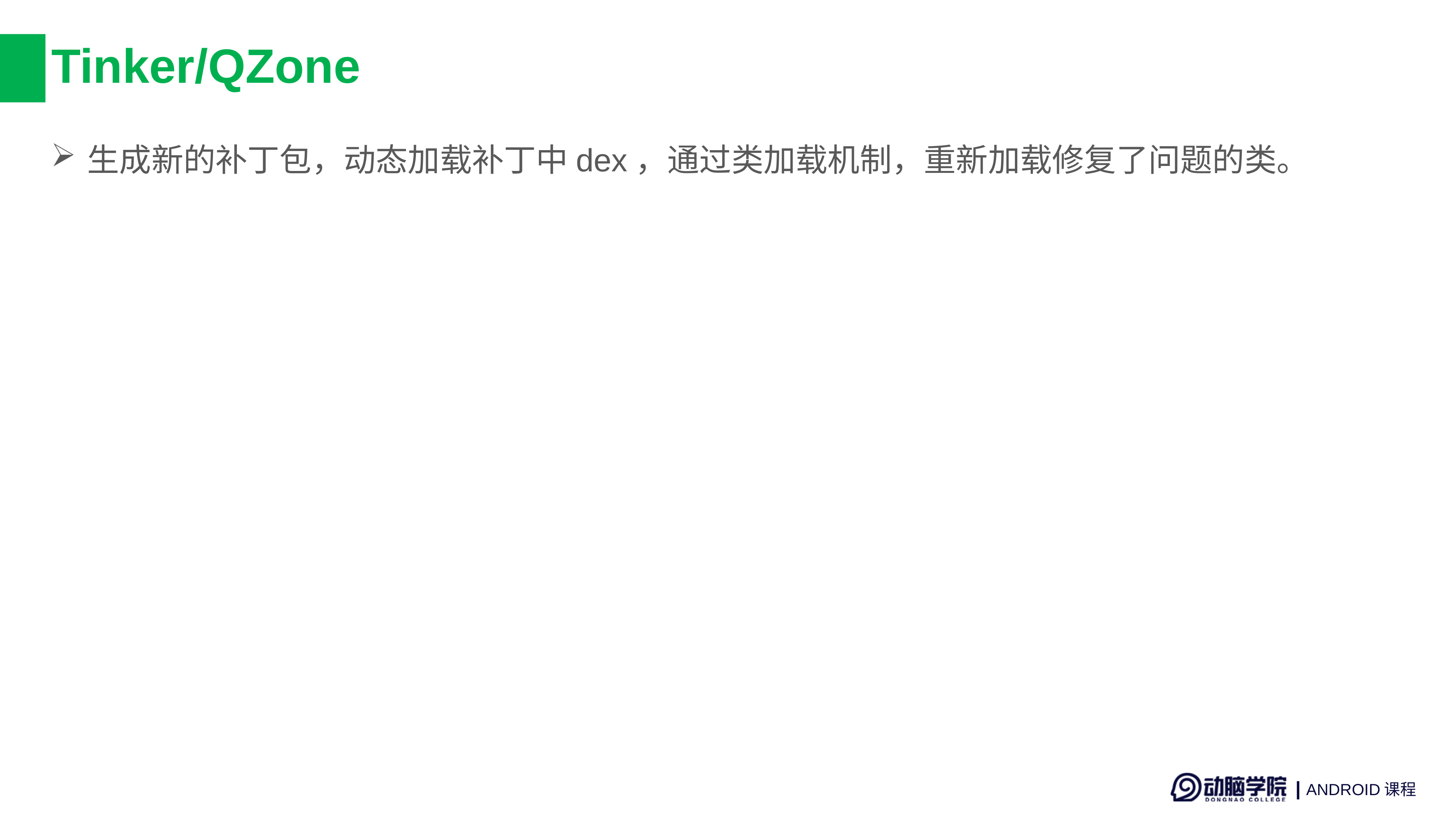

# Tinker/QZone
生成新的补丁包，动态加载补丁中dex，通过类加载机制，重新加载修复了问题的类。